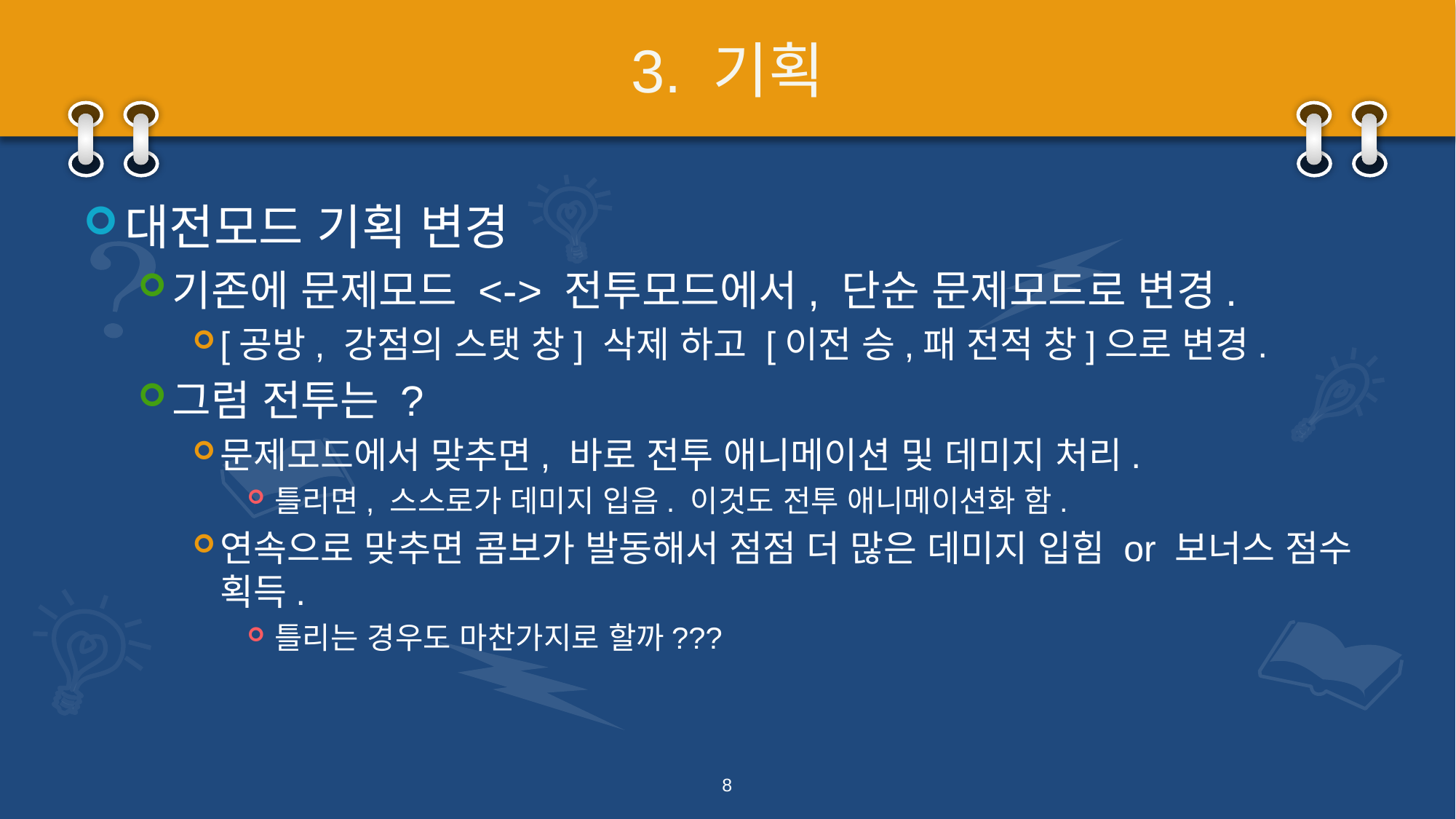

# 3. 기획
대전모드 기획 변경
기존에 문제모드 <-> 전투모드에서, 단순 문제모드로 변경.
[공방, 강점의 스탯 창] 삭제 하고 [이전 승,패 전적 창]으로 변경.
그럼 전투는 ?
문제모드에서 맞추면, 바로 전투 애니메이션 및 데미지 처리.
틀리면, 스스로가 데미지 입음. 이것도 전투 애니메이션화 함.
연속으로 맞추면 콤보가 발동해서 점점 더 많은 데미지 입힘 or 보너스 점수 획득.
틀리는 경우도 마찬가지로 할까???
8